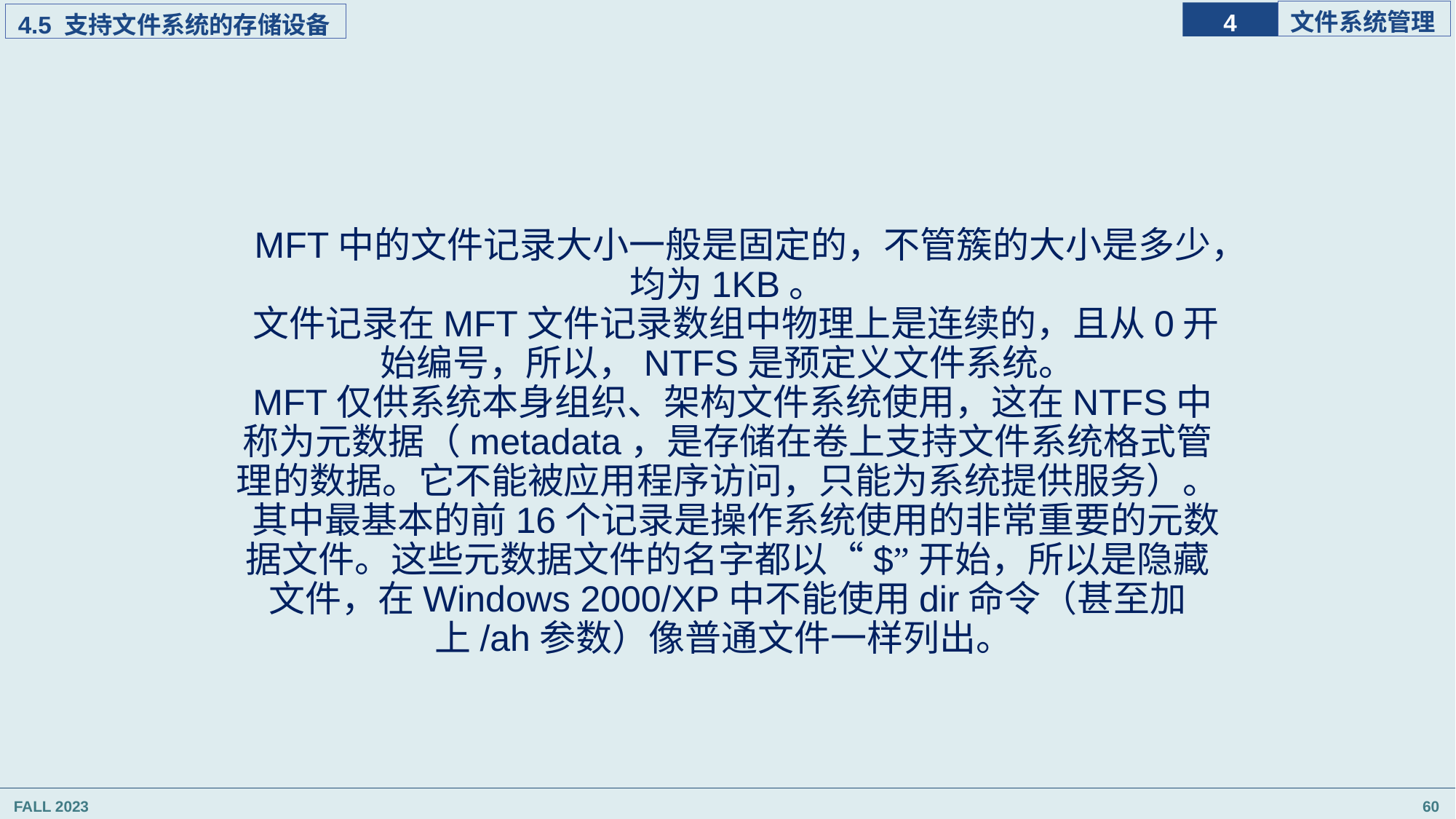

MFT中的文件记录大小一般是固定的，不管簇的大小是多少，均为1KB。
 文件记录在MFT文件记录数组中物理上是连续的，且从0开始编号，所以，NTFS是预定义文件系统。
 MFT仅供系统本身组织、架构文件系统使用，这在NTFS中称为元数据（metadata，是存储在卷上支持文件系统格式管理的数据。它不能被应用程序访问，只能为系统提供服务）。
 其中最基本的前16个记录是操作系统使用的非常重要的元数据文件。这些元数据文件的名字都以“$”开始，所以是隐藏文件，在Windows 2000/XP中不能使用dir命令（甚至加上/ah参数）像普通文件一样列出。